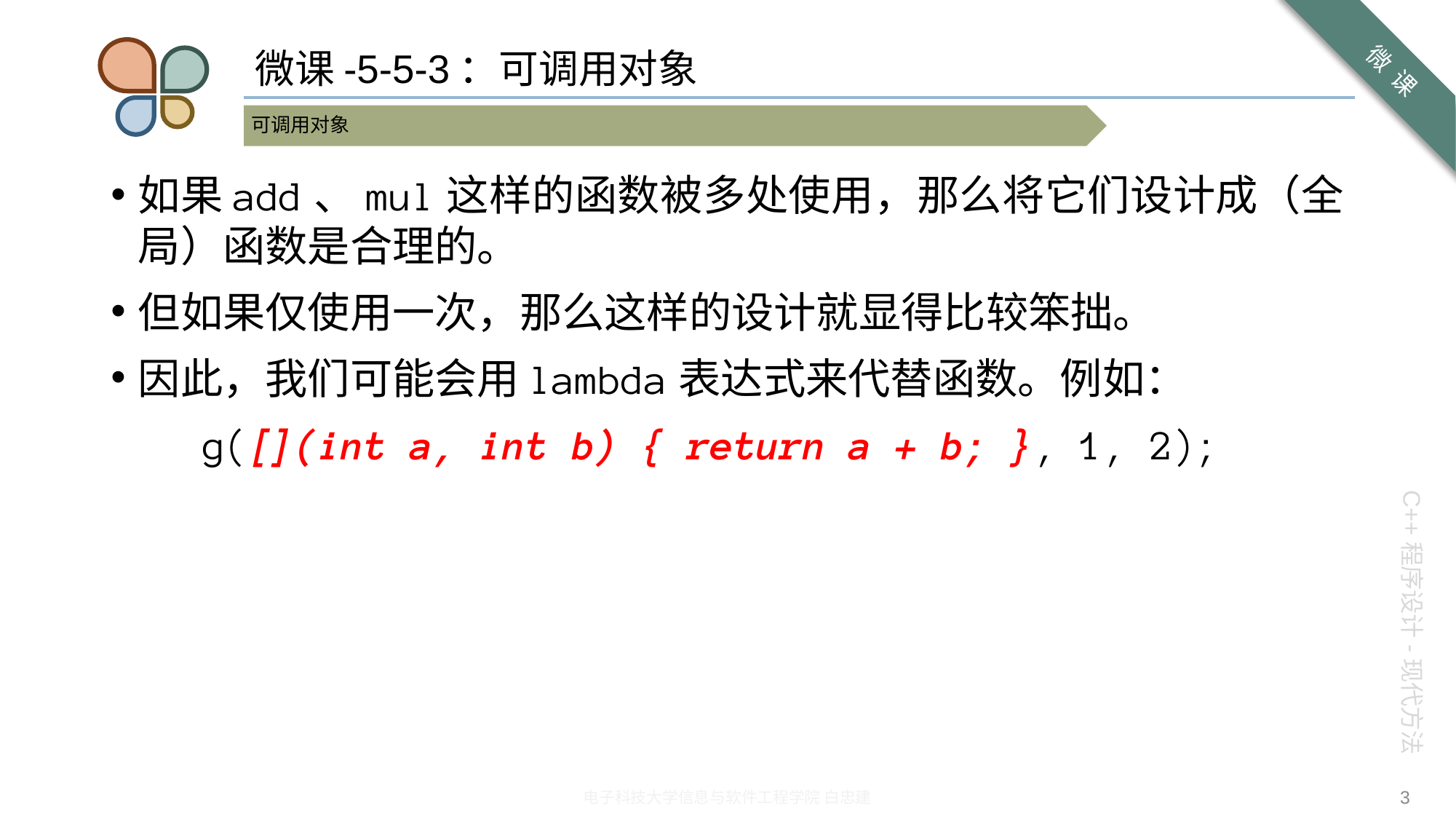

# 微课-5-5-3：可调用对象
可调用对象
如果add、mul这样的函数被多处使用，那么将它们设计成（全局）函数是合理的。
但如果仅使用一次，那么这样的设计就显得比较笨拙。
因此，我们可能会用lambda表达式来代替函数。例如：
    g([](int a, int b) { return a + b; }, 1, 2);
3